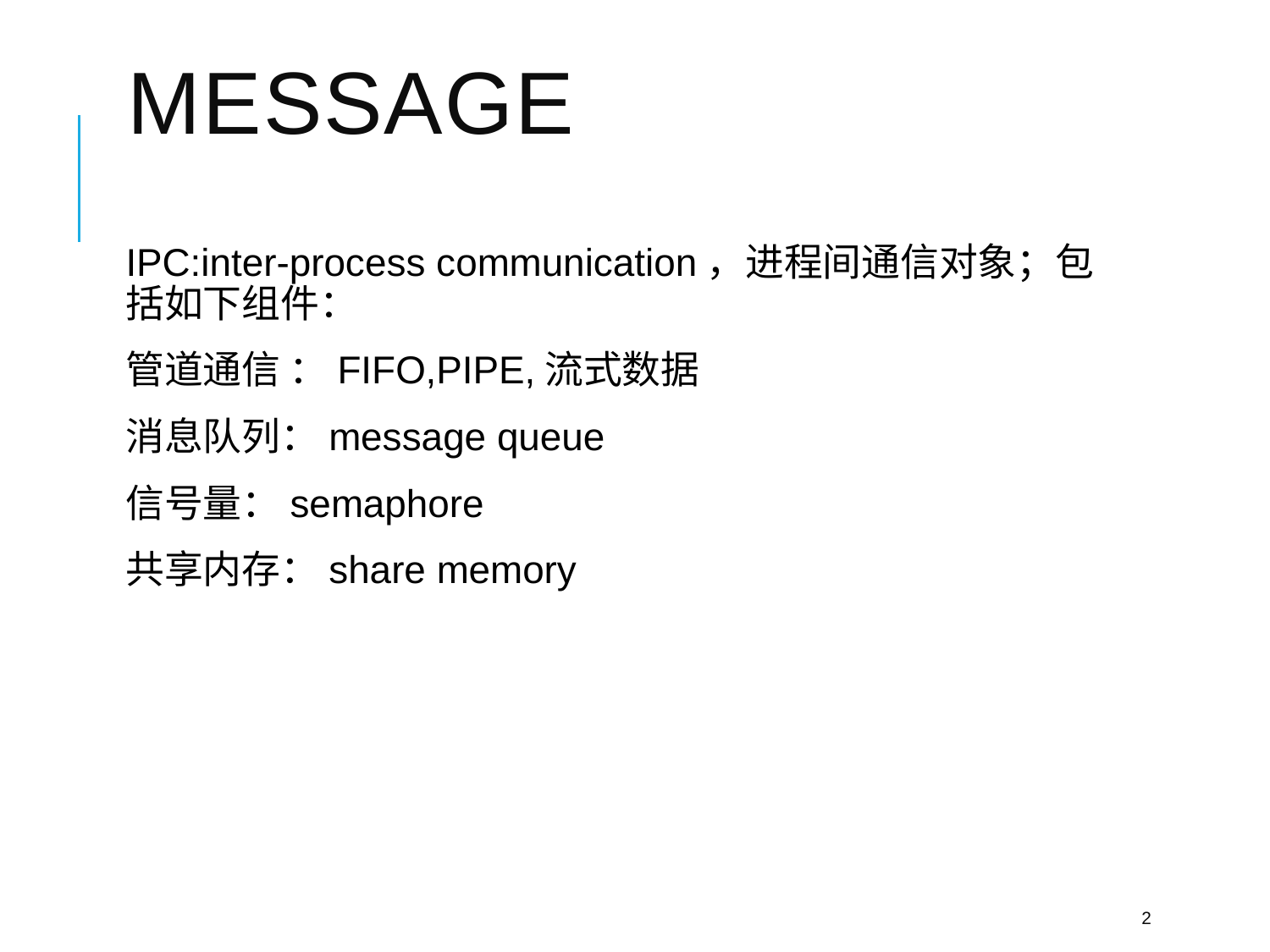

# Message
IPC:inter-process communication，进程间通信对象；包括如下组件：
管道通信 ：FIFO,PIPE,流式数据
消息队列：message queue
信号量：semaphore
共享内存：share memory

2